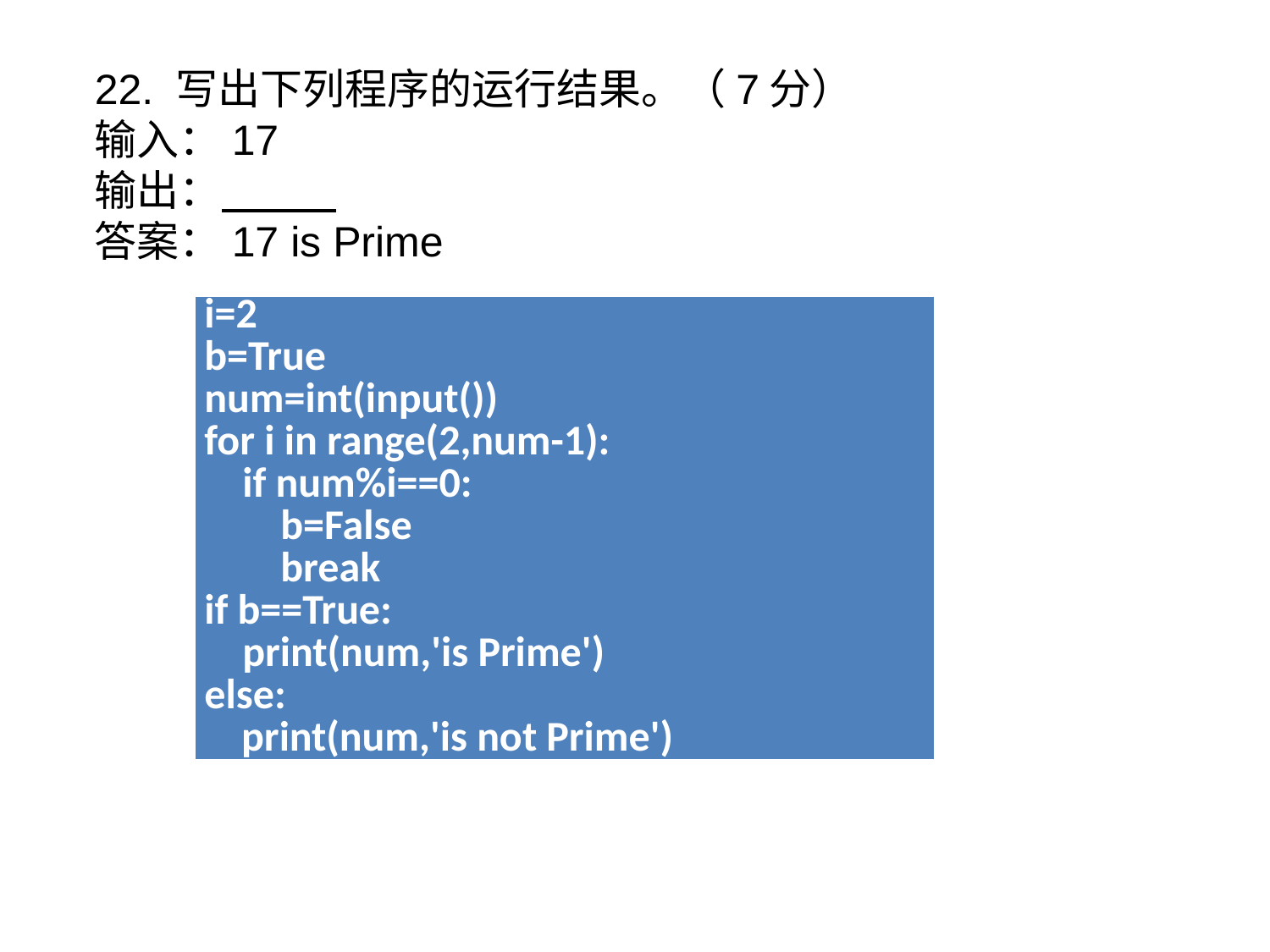

22. 写出下列程序的运行结果。（7分）
输入：17
输出：
答案：17 is Prime
| i=2 b=True num=int(input()) for i in range(2,num-1): if num%i==0: b=False break if b==True: print(num,'is Prime') else: print(num,'is not Prime') |
| --- |